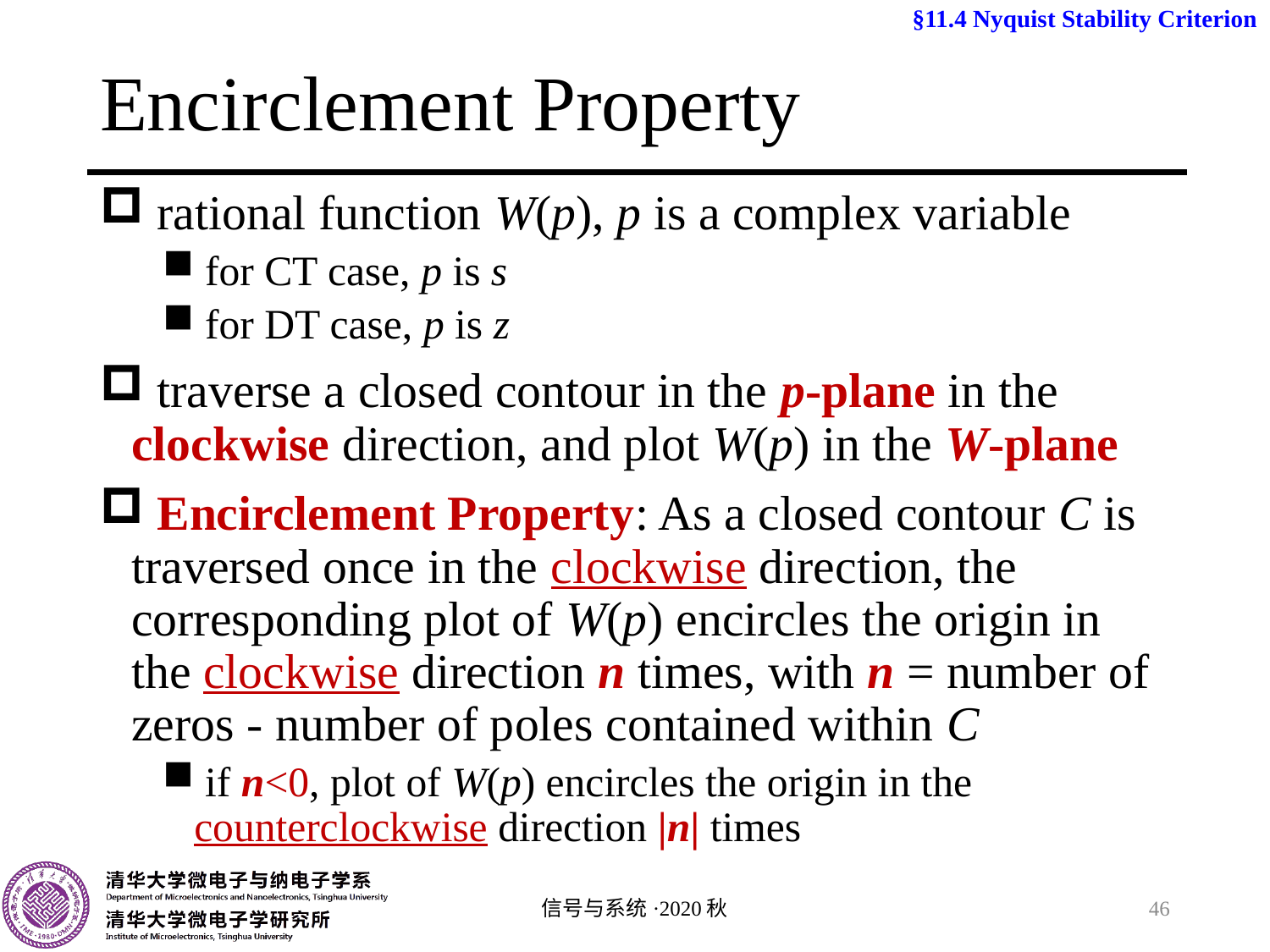

§11.4 Nyquist Stability Criterion
# Encirclement Property
 rational function W(p), p is a complex variable
 for CT case, p is s
 for DT case, p is z
 traverse a closed contour in the p-plane in the clockwise direction, and plot W(p) in the W-plane
 Encirclement Property: As a closed contour C is traversed once in the clockwise direction, the corresponding plot of W(p) encircles the origin in the clockwise direction n times, with n = number of zeros - number of poles contained within C
 if n<0, plot of W(p) encircles the origin in the counterclockwise direction |n| times
信号与系统·2020秋
46